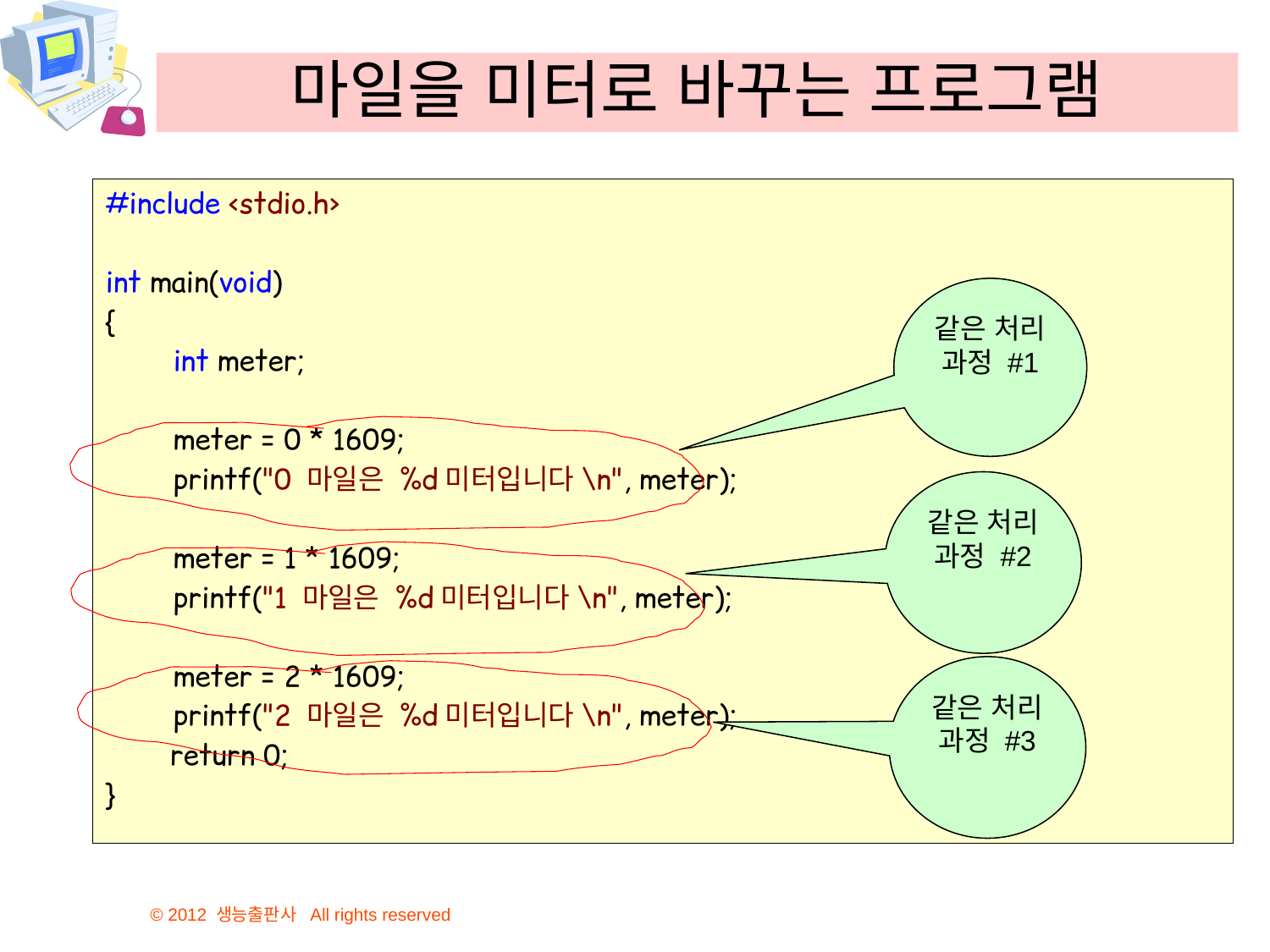

# 마일을 미터로 바꾸는 프로그램
#include <stdio.h>

int main(void)
{
        int meter;

        meter = 0 * 1609;
        printf("0 마일은 %d미터입니다\n", meter);

        meter = 1 * 1609;
        printf("1 마일은 %d미터입니다\n", meter);

        meter = 2 * 1609;
        printf("2 마일은 %d미터입니다\n", meter);
	  return 0;
}
같은 처리 과정 #1

같은 처리 과정 #2

같은 처리 과정 #3